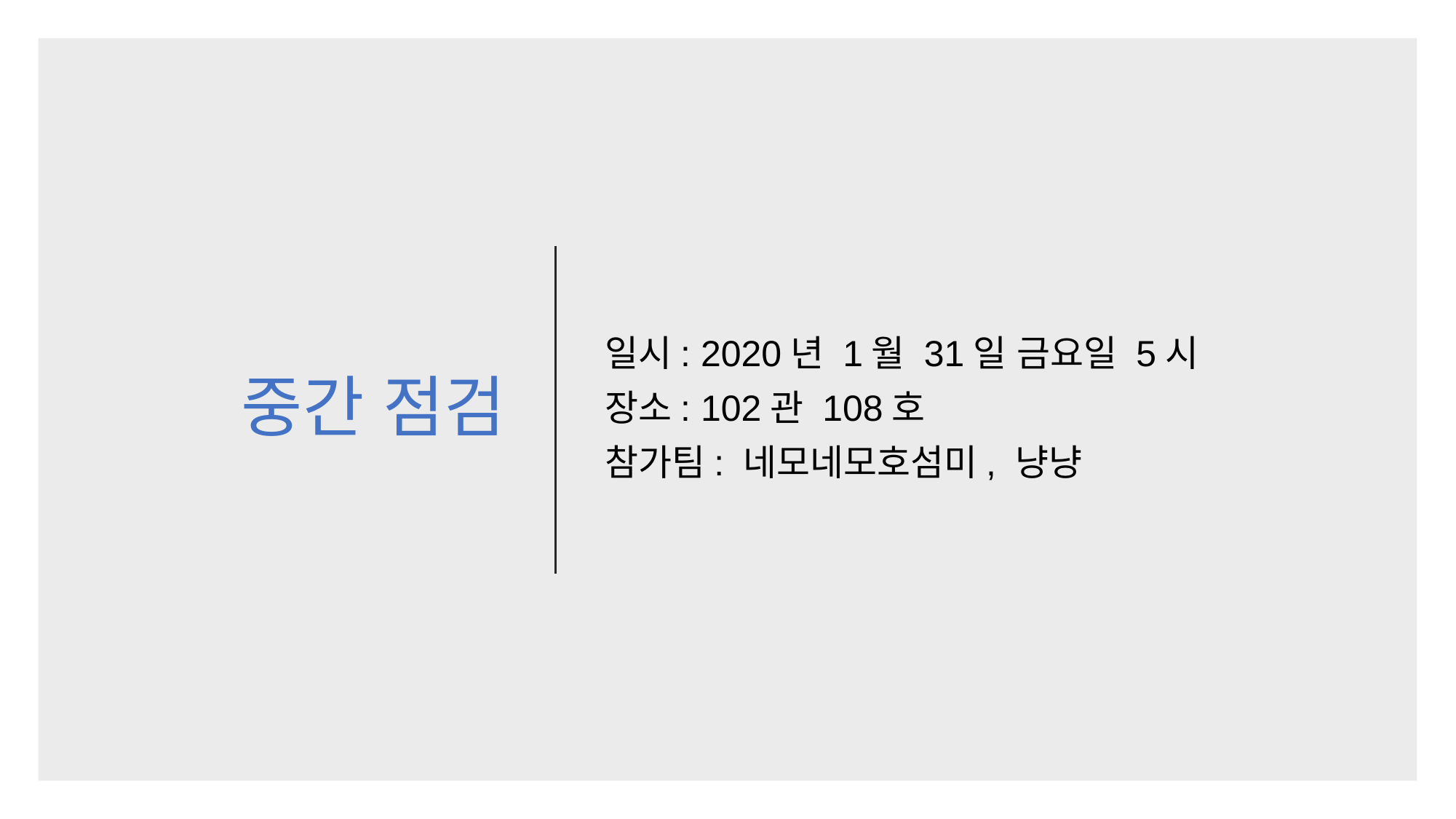

# 중간 점검
일시: 2020년 1월 31일 금요일 5시
장소: 102관 108호
참가팀: 네모네모호섬미, 냥냥